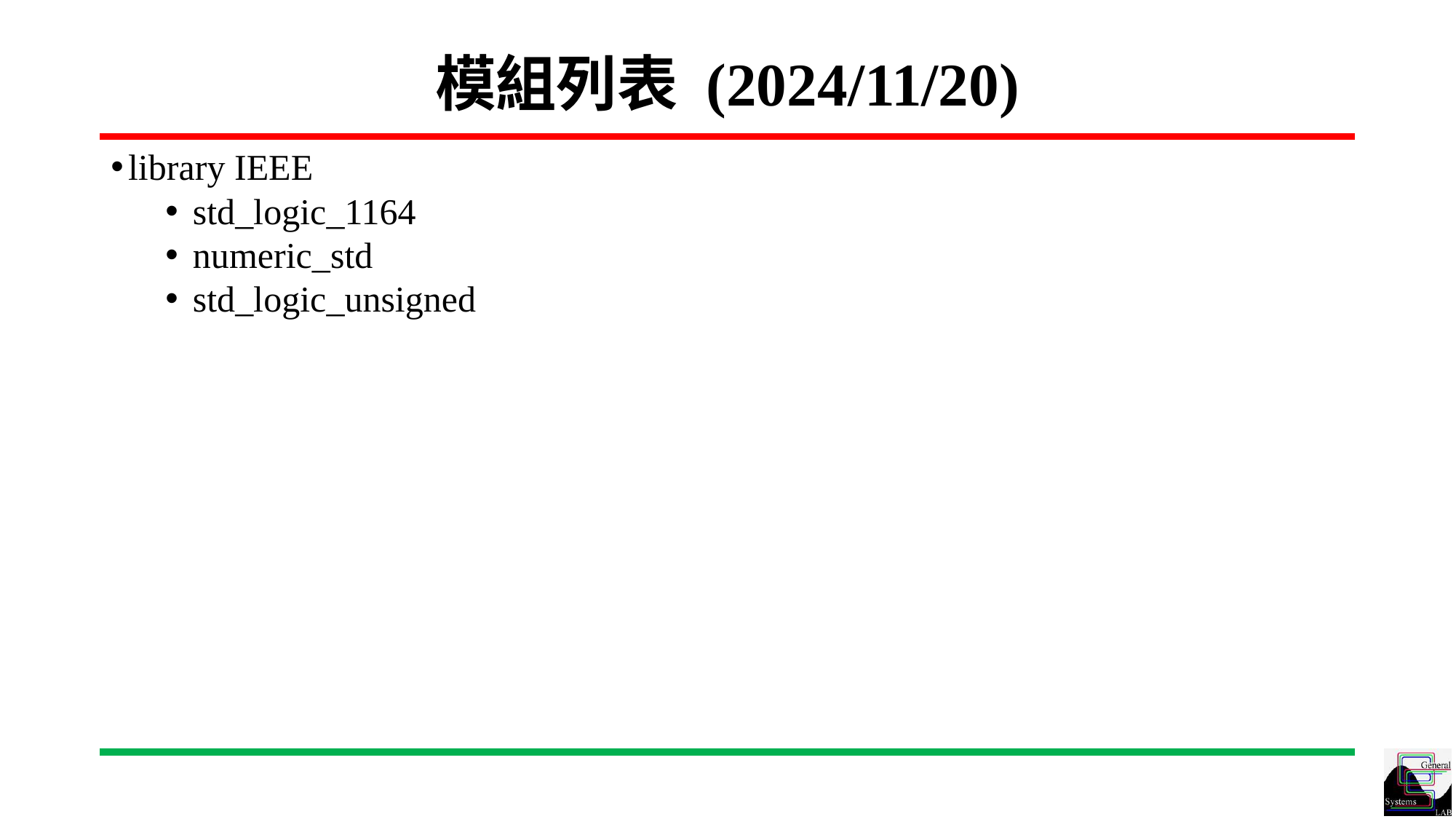

# 模組列表 (2024/11/20)
library IEEE
std_logic_1164
numeric_std
std_logic_unsigned